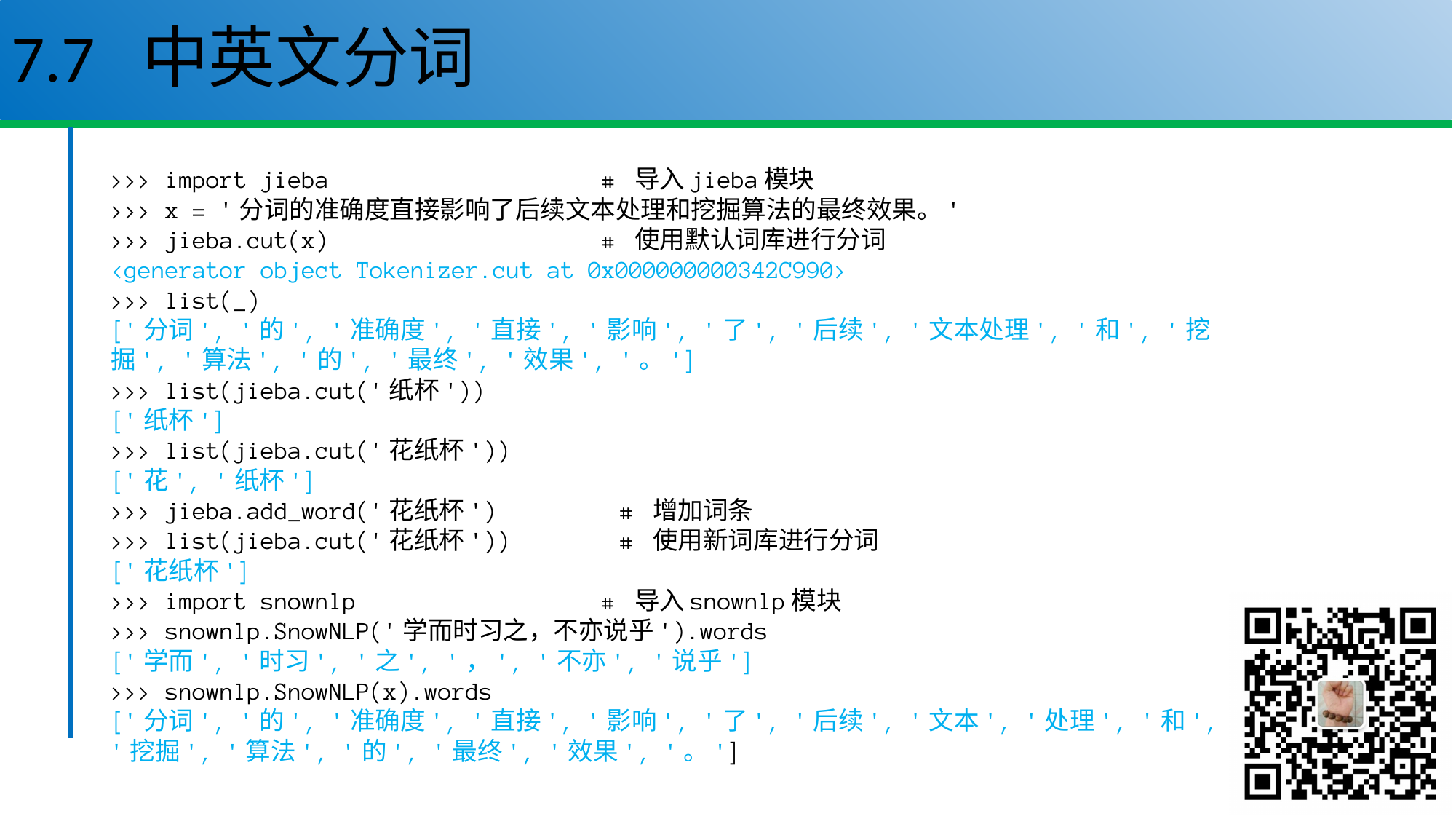

# 7.7  中英文分词
>>> import jieba                    # 导入jieba模块
>>> x = '分词的准确度直接影响了后续文本处理和挖掘算法的最终效果。'
>>> jieba.cut(x)                    # 使用默认词库进行分词
<generator object Tokenizer.cut at 0x000000000342C990>
>>> list(_)
['分词', '的', '准确度', '直接', '影响', '了', '后续', '文本处理', '和', '挖掘', '算法', '的', '最终', '效果', '。']
>>> list(jieba.cut('纸杯'))
['纸杯']
>>> list(jieba.cut('花纸杯'))
['花', '纸杯']
>>> jieba.add_word('花纸杯')         # 增加词条
>>> list(jieba.cut('花纸杯'))        # 使用新词库进行分词
['花纸杯']
>>> import snownlp                  # 导入snownlp模块
>>> snownlp.SnowNLP('学而时习之，不亦说乎').words
['学而', '时习', '之', '，', '不亦', '说乎']
>>> snownlp.SnowNLP(x).words
['分词', '的', '准确度', '直接', '影响', '了', '后续', '文本', '处理', '和', '挖掘', '算法', '的', '最终', '效果', '。']
48